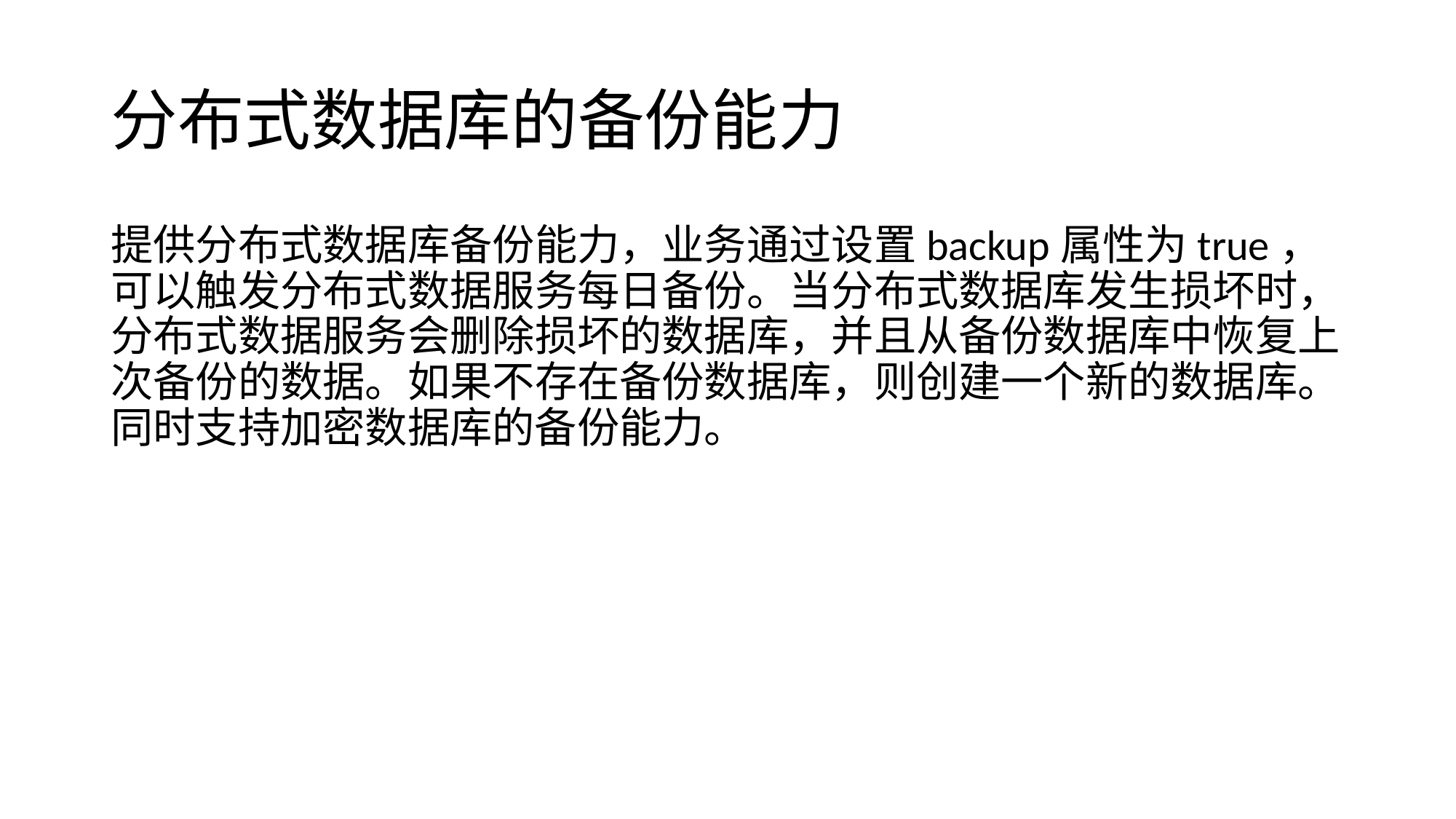

# 分布式数据库的备份能力
提供分布式数据库备份能力，业务通过设置backup属性为true，可以触发分布式数据服务每日备份。当分布式数据库发生损坏时，分布式数据服务会删除损坏的数据库，并且从备份数据库中恢复上次备份的数据。如果不存在备份数据库，则创建一个新的数据库。同时支持加密数据库的备份能力。